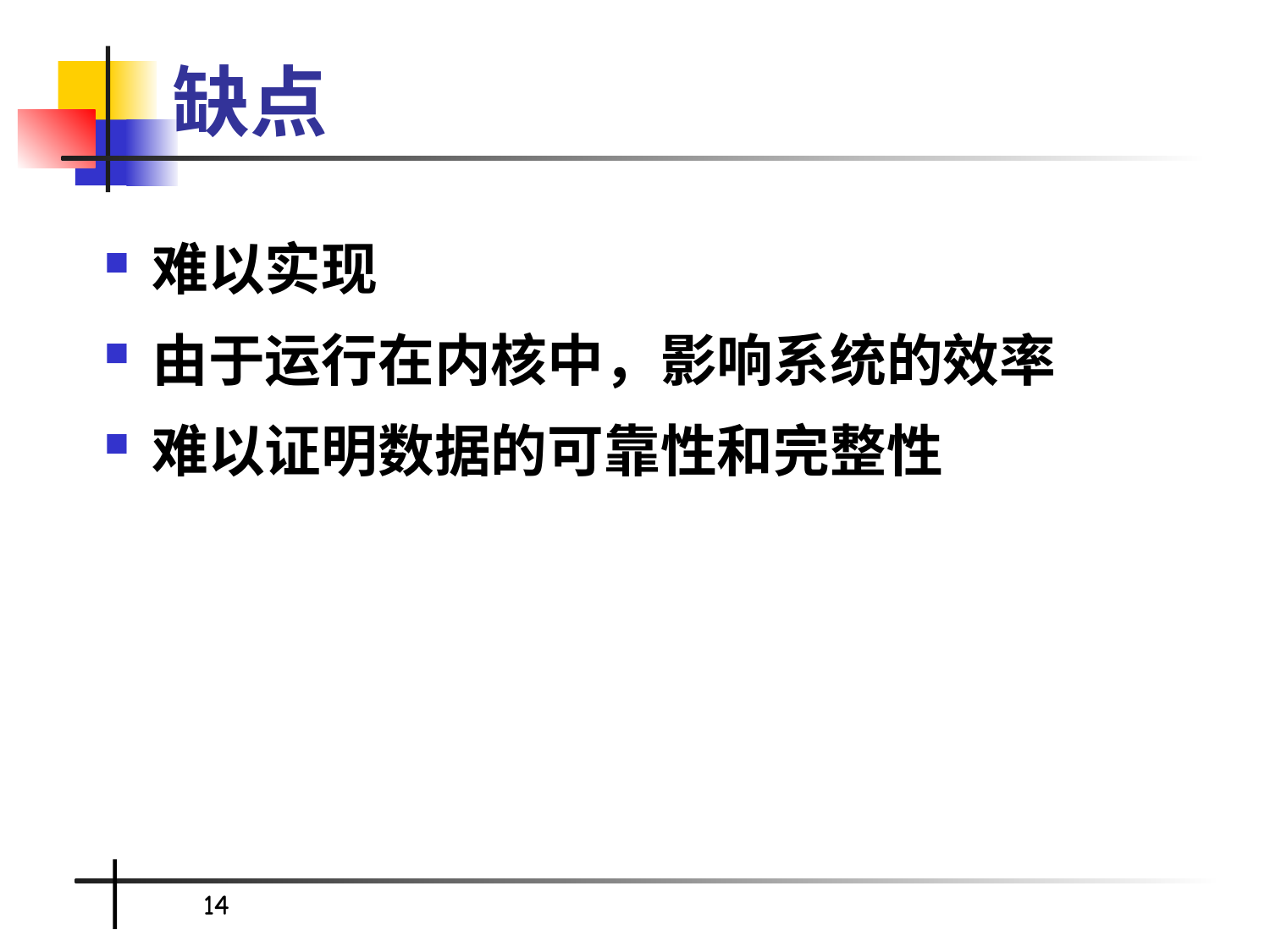

# 缺点
难以实现
由于运行在内核中，影响系统的效率
难以证明数据的可靠性和完整性
14